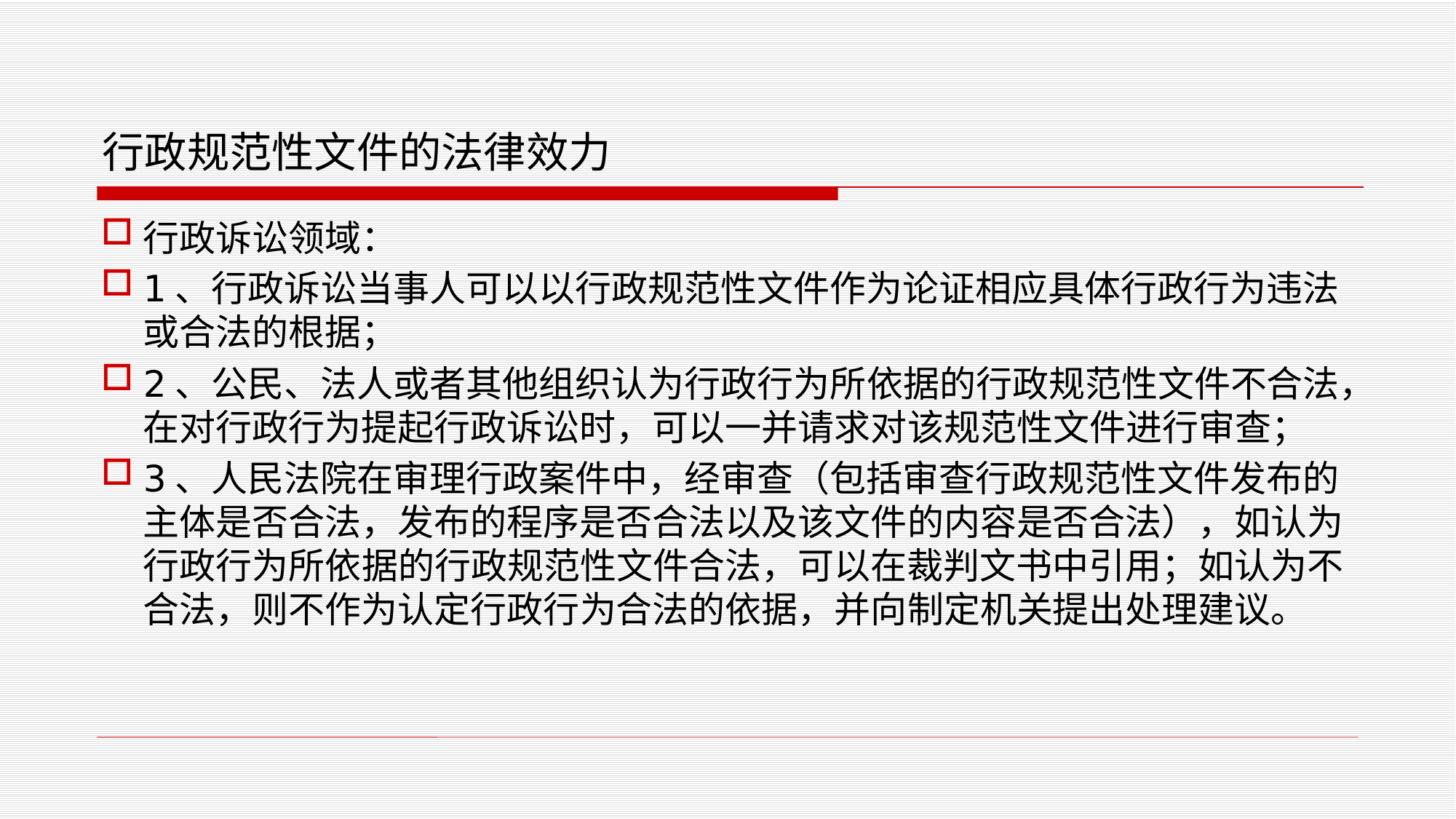

# 行政规范性文件的法律效力
行政诉讼领域：
1、行政诉讼当事人可以以行政规范性文件作为论证相应具体行政行为违法或合法的根据；
2、公民、法人或者其他组织认为行政行为所依据的行政规范性文件不合法，在对行政行为提起行政诉讼时，可以一并请求对该规范性文件进行审查；
3、人民法院在审理行政案件中，经审查（包括审查行政规范性文件发布的主体是否合法，发布的程序是否合法以及该文件的内容是否合法），如认为行政行为所依据的行政规范性文件合法，可以在裁判文书中引用；如认为不合法，则不作为认定行政行为合法的依据，并向制定机关提出处理建议。